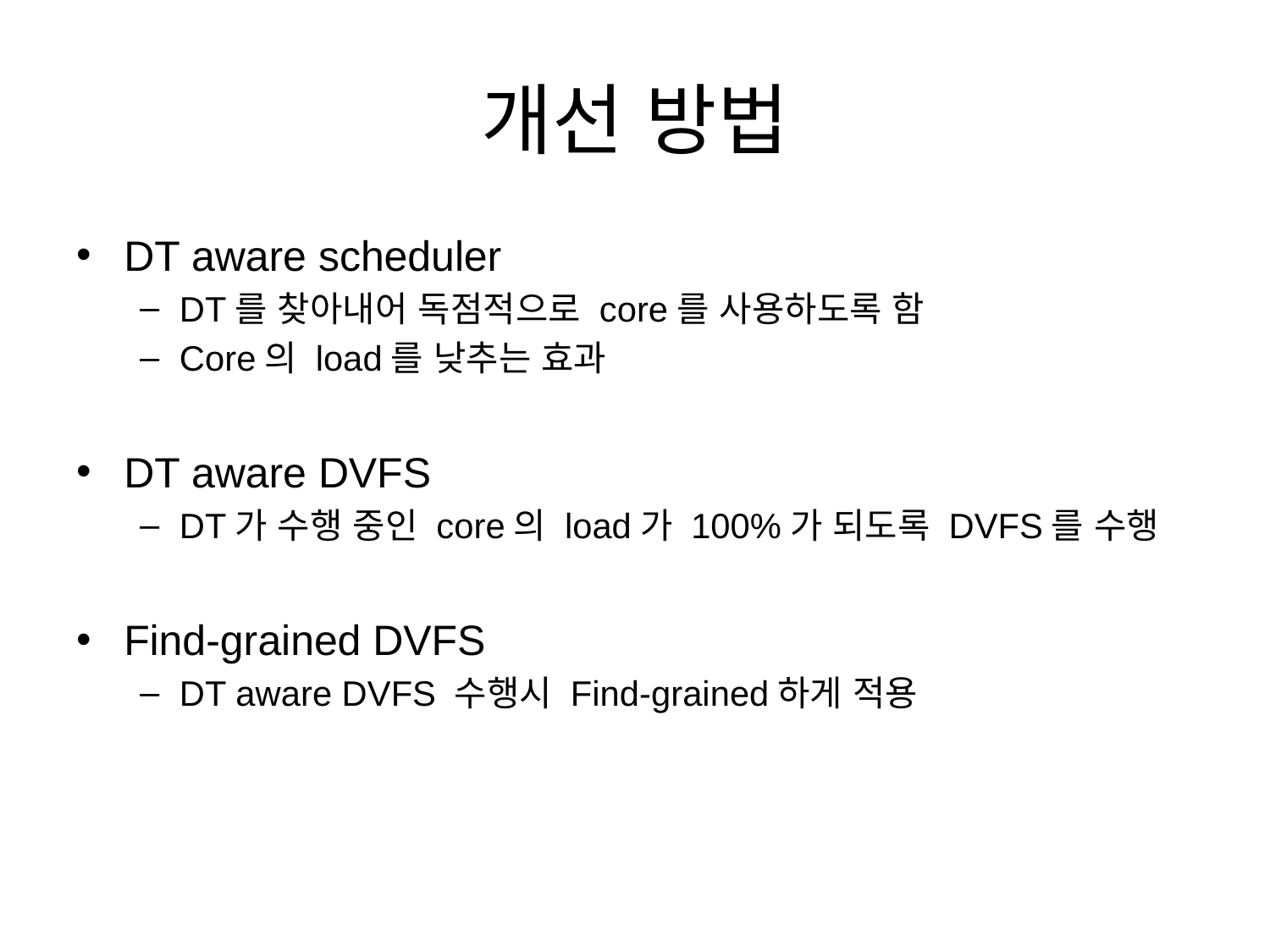

# 개선 방법
DT aware scheduler
DT를 찾아내어 독점적으로 core를 사용하도록 함
Core의 load를 낮추는 효과

DT aware DVFS
DT가 수행 중인 core의 load가 100%가 되도록 DVFS를 수행

Find-grained DVFS
DT aware DVFS 수행시 Find-grained하게 적용